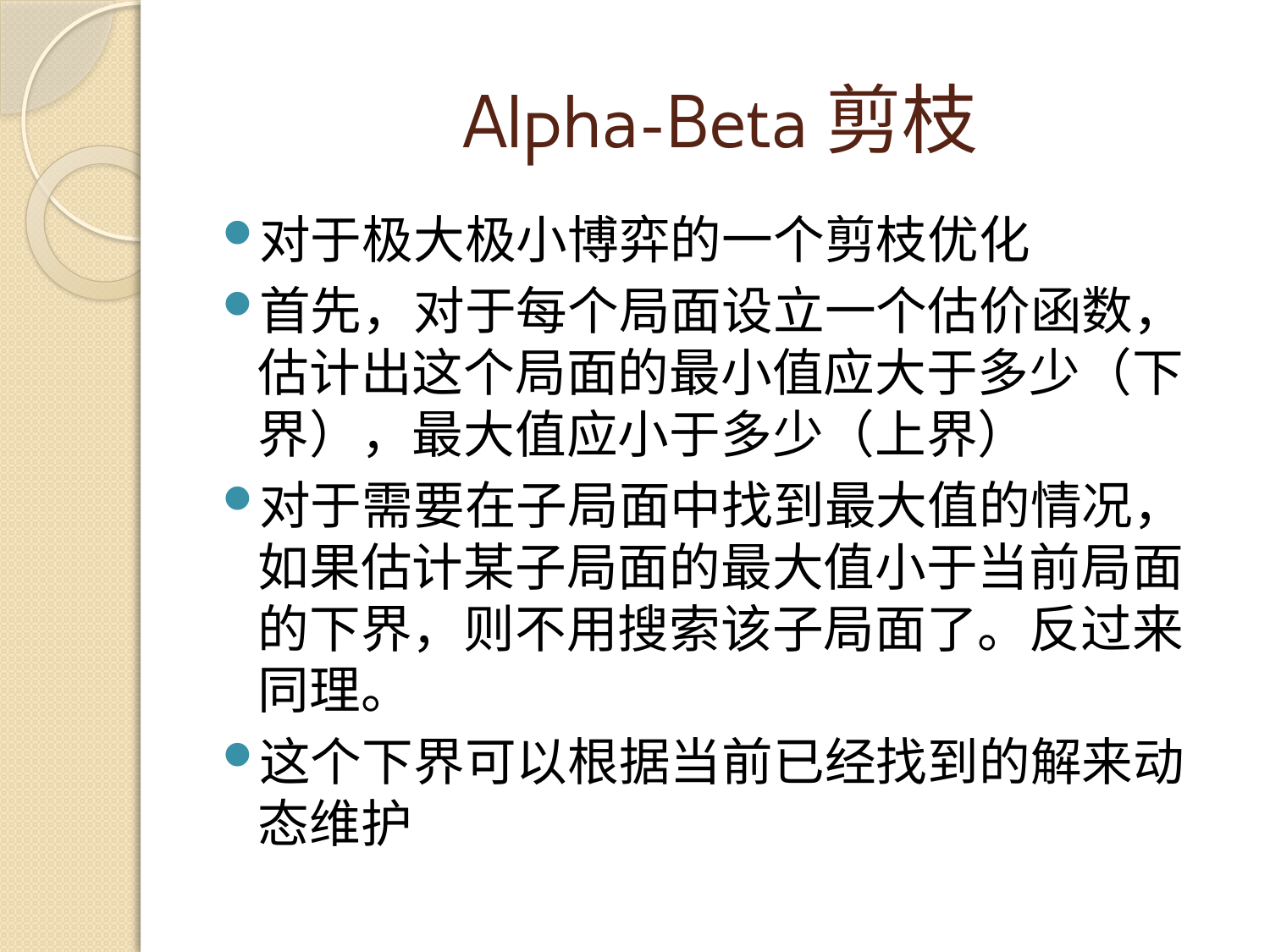

# Alpha-Beta剪枝
对于极大极小博弈的一个剪枝优化
首先，对于每个局面设立一个估价函数，估计出这个局面的最小值应大于多少（下界），最大值应小于多少（上界）
对于需要在子局面中找到最大值的情况，如果估计某子局面的最大值小于当前局面的下界，则不用搜索该子局面了。反过来同理。
这个下界可以根据当前已经找到的解来动态维护